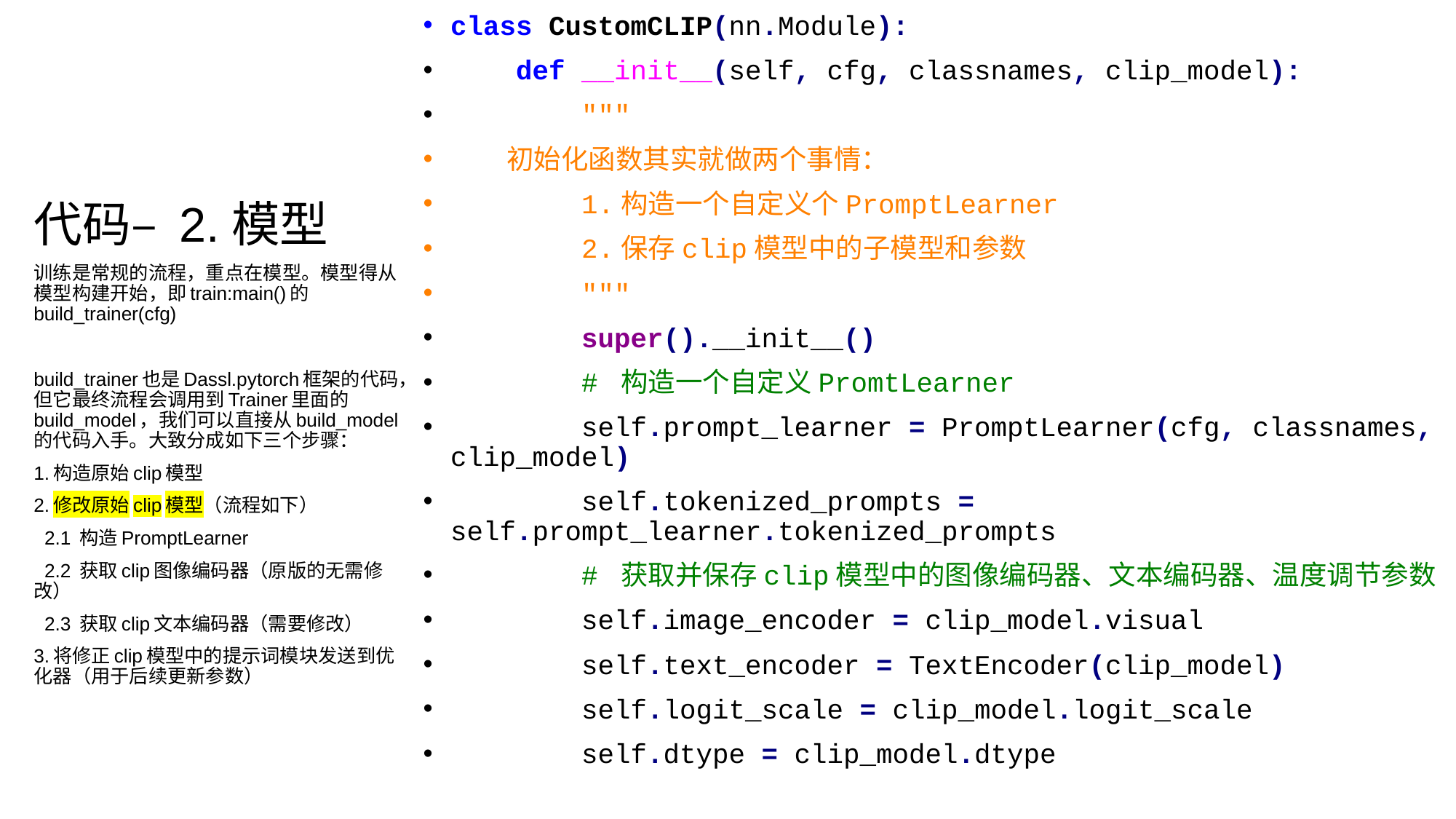

class CustomCLIP(nn.Module):
    def __init__(self, cfg, classnames, clip_model):
        """
        初始化函数其实就做两个事情：
        1.构造一个自定义个PromptLearner
        2.保存clip模型中的子模型和参数
        """
        super().__init__()
        # 构造一个自定义PromtLearner
        self.prompt_learner = PromptLearner(cfg, classnames, clip_model)
        self.tokenized_prompts = self.prompt_learner.tokenized_prompts
        # 获取并保存clip模型中的图像编码器、文本编码器、温度调节参数
        self.image_encoder = clip_model.visual
        self.text_encoder = TextEncoder(clip_model)
        self.logit_scale = clip_model.logit_scale
        self.dtype = clip_model.dtype
# 代码– 2.模型
训练是常规的流程，重点在模型。模型得从模型构建开始，即train:main()的build_trainer(cfg)

build_trainer也是Dassl.pytorch框架的代码，但它最终流程会调用到Trainer里面的build_model，我们可以直接从build_model的代码入手。大致分成如下三个步骤：
1.构造原始clip模型
2.修改原始clip模型（流程如下）
  2.1 构造PromptLearner
  2.2 获取clip图像编码器（原版的无需修改）
  2.3 获取clip文本编码器（需要修改）
3.将修正clip模型中的提示词模块发送到优化器（用于后续更新参数）